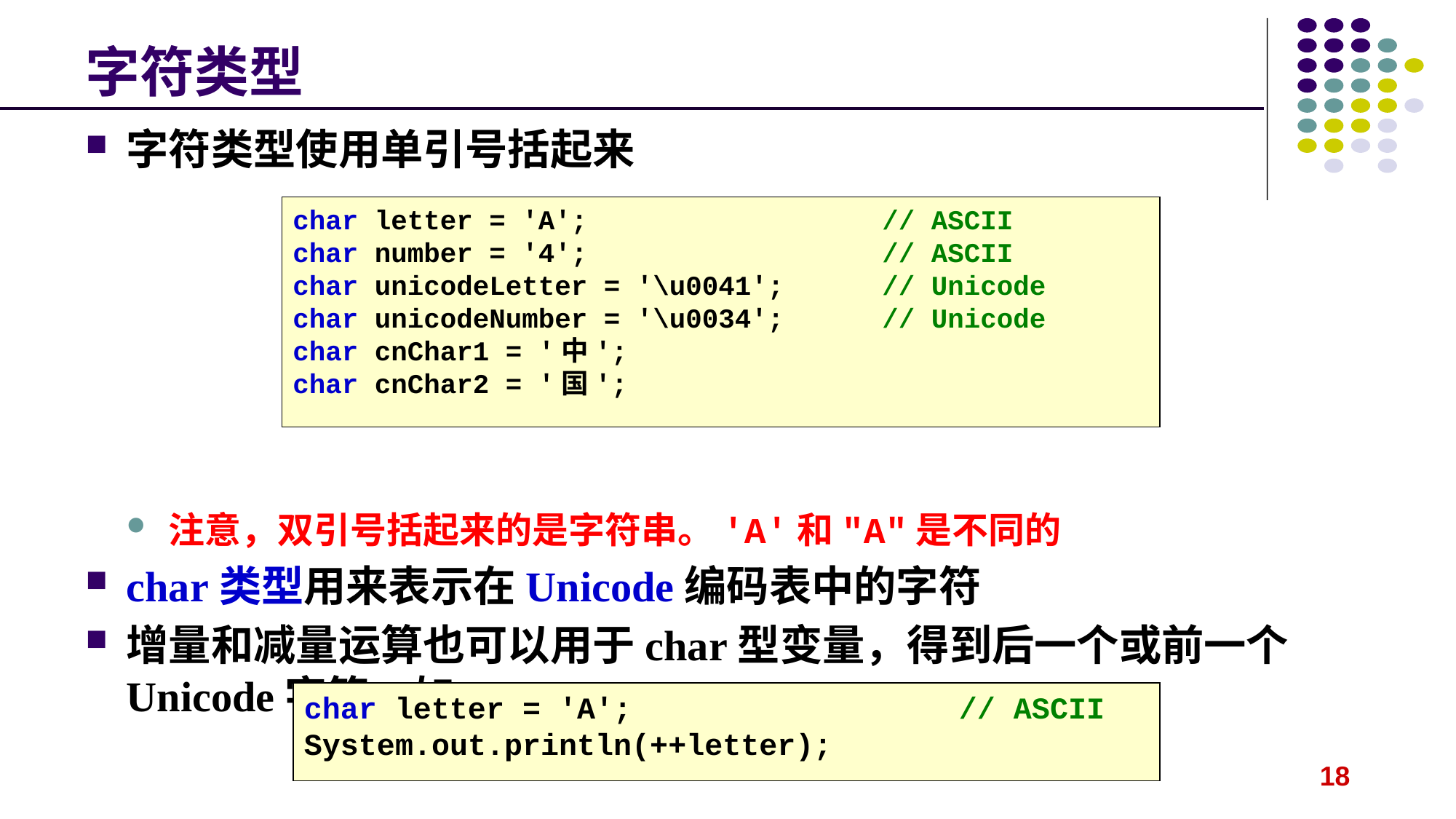

# 字符类型
字符类型使用单引号括起来

注意，双引号括起来的是字符串。'A'和"A"是不同的
char类型用来表示在Unicode编码表中的字符
增量和减量运算也可以用于char型变量，得到后一个或前一个Unicode字符，如：
char letter = 'A';                  // ASCII
char number = '4';                  // ASCII
char unicodeLetter = '\u0041';      // Unicode
char unicodeNumber = '\u0034';      // Unicode
char cnChar1 = '中';
char cnChar2 = '国';
char letter = 'A';                  // ASCII
System.out.println(++letter);